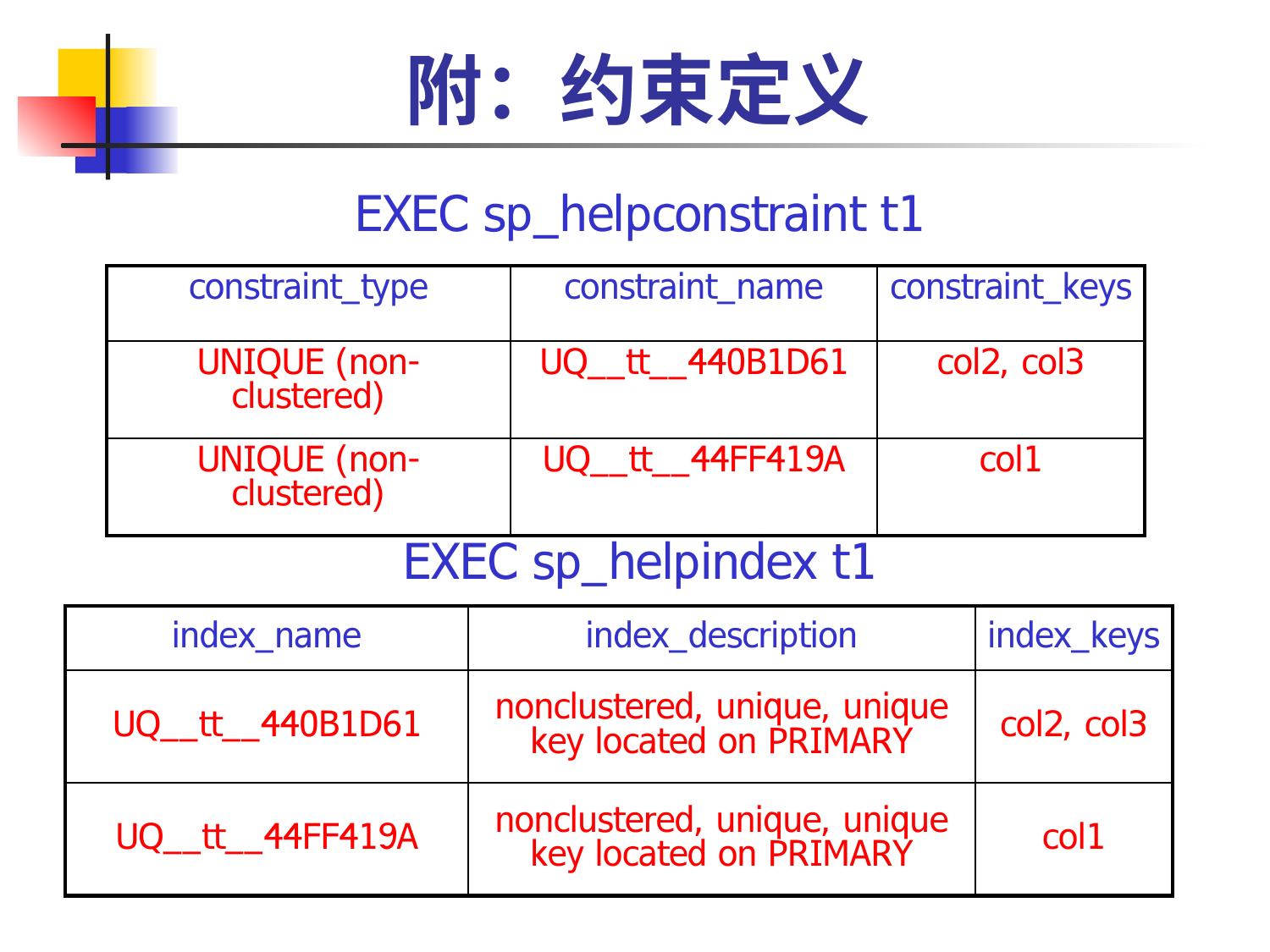

# 附：约束定义
EXEC sp_helpconstraint t1
| constraint\_type | constraint\_name | constraint\_keys |
| --- | --- | --- |
| UNIQUE (non-clustered) | UQ\_\_tt\_\_440B1D61 | col2, col3 |
| UNIQUE (non-clustered) | UQ\_\_tt\_\_44FF419A | col1 |
EXEC sp_helpindex t1
| index\_name | index\_description | index\_keys |
| --- | --- | --- |
| UQ\_\_tt\_\_440B1D61 | nonclustered, unique, unique key located on PRIMARY | col2, col3 |
| UQ\_\_tt\_\_44FF419A | nonclustered, unique, unique key located on PRIMARY | col1 |